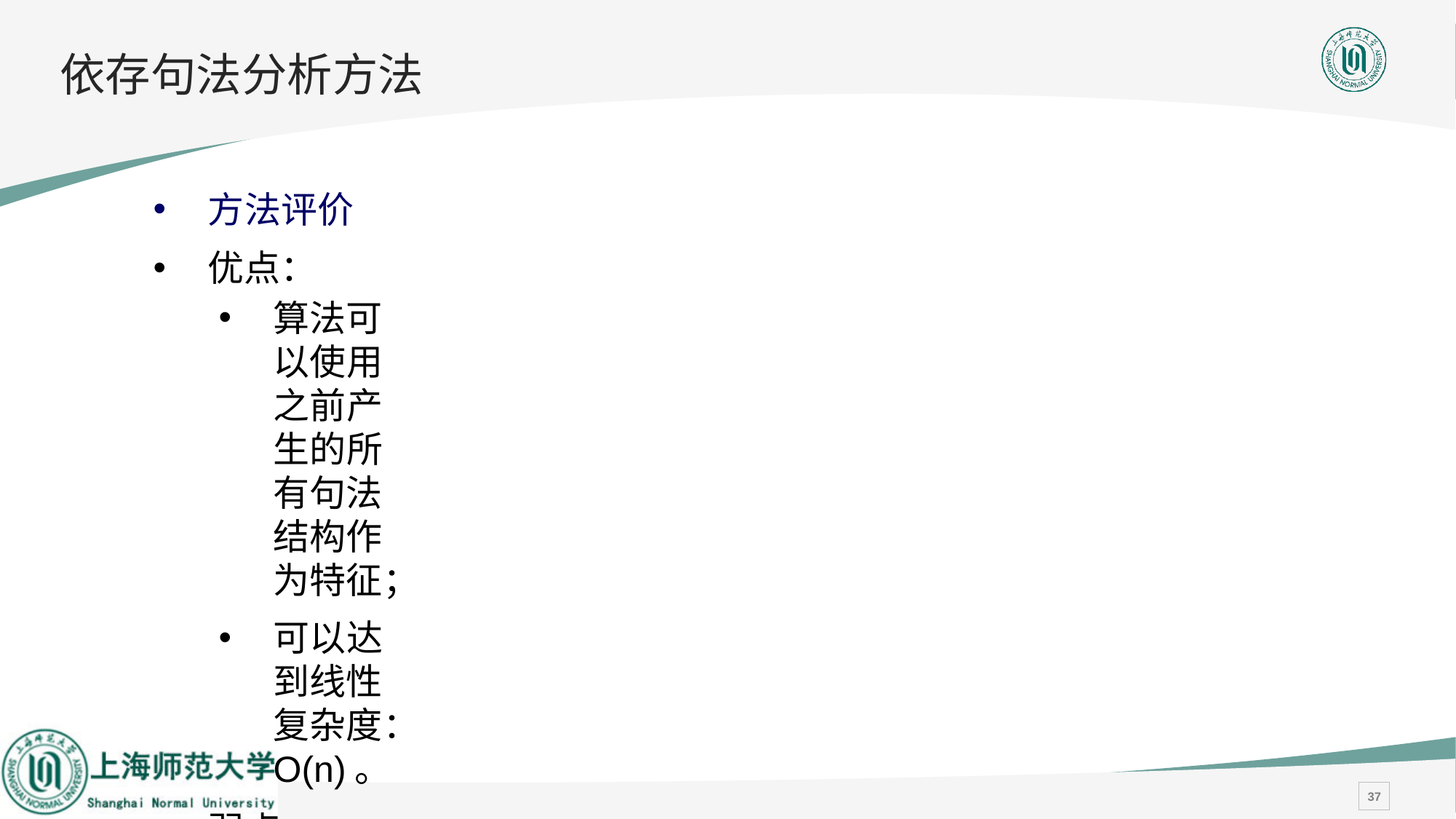

依存句法分析方法
方法评价
优点：
算法可以使用之前产生的所有句法结构作为特征；
可以达到线性复杂度：O(n)。
弱点：
以局部最优的加和代替全局最优，导致错误传递；
不可处理非投射现象，准确率稍逊于全局最优算法。